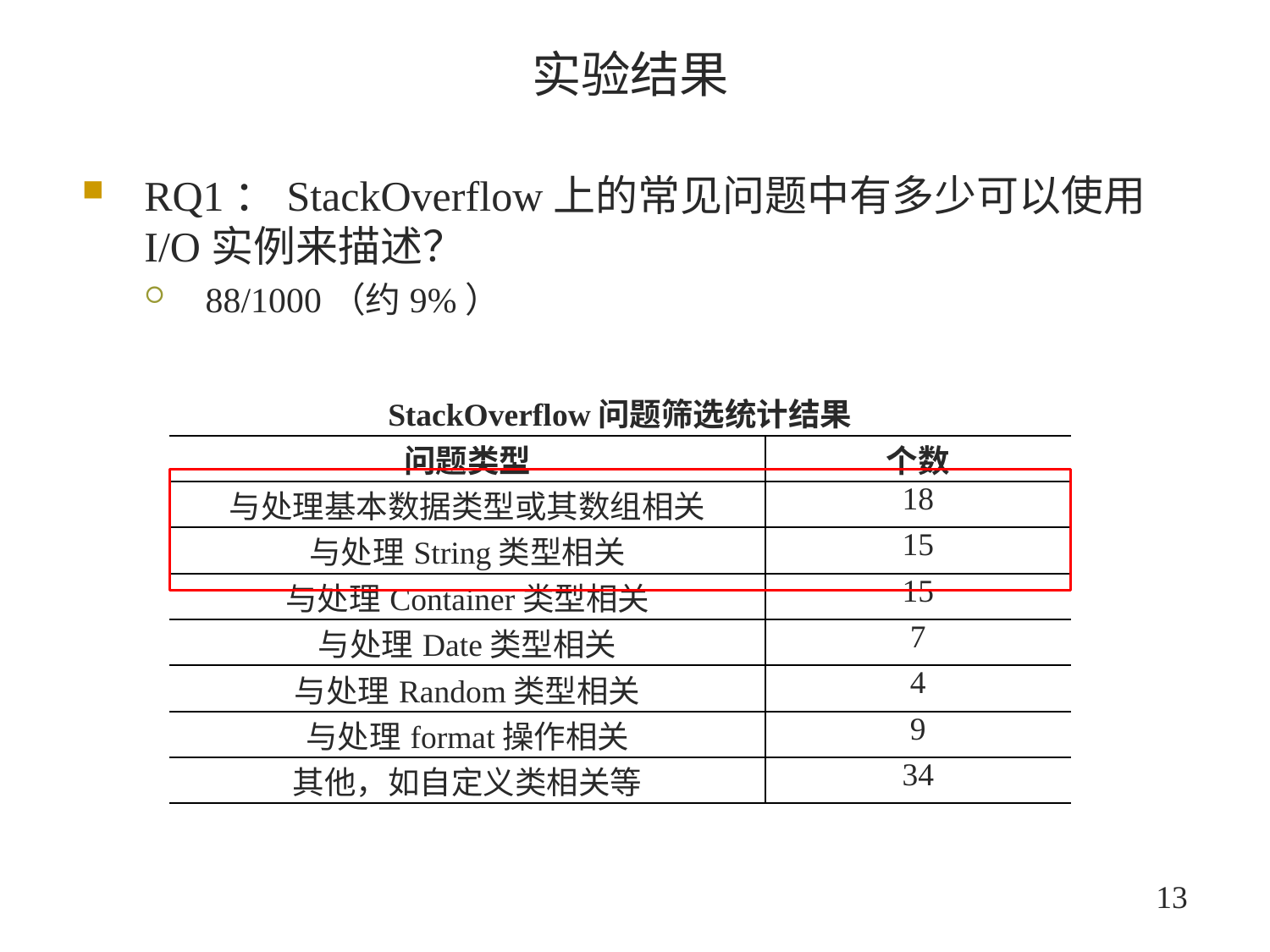

# 实验结果
RQ1：StackOverflow上的常见问题中有多少可以使用I/O实例来描述？
88/1000（约9%）

| StackOverflow问题筛选统计结果 |  |
| --- | --- |
| 问题类型 | 个数 |
| 与处理基本数据类型或其数组相关 | 18 |
| 与处理String类型相关 | 15 |
| 与处理Container类型相关 | 15 |
| 与处理Date类型相关 | 7 |
| 与处理Random类型相关 | 4 |
| 与处理format操作相关 | 9 |
| 其他，如自定义类相关等 | 34 |

13